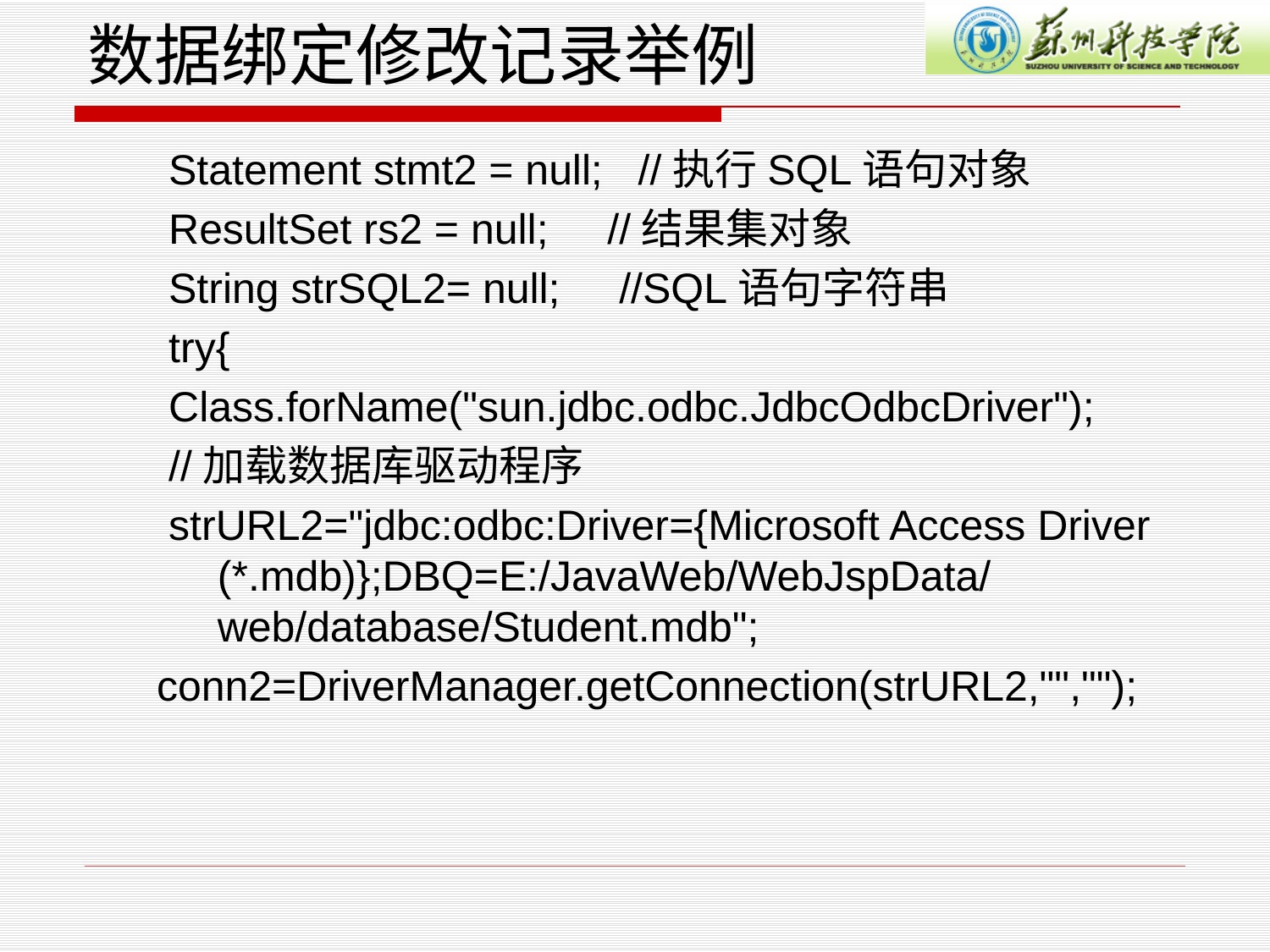

# 数据绑定修改记录举例
 Statement stmt2 = null;   //执行SQL语句对象
 ResultSet rs2 = null;     //结果集对象
 String strSQL2= null;     //SQL语句字符串
 try{
 Class.forName("sun.jdbc.odbc.JdbcOdbcDriver");
 //加载数据库驱动程序
 strURL2="jdbc:odbc:Driver={Microsoft Access Driver (*.mdb)};DBQ=E:/JavaWeb/WebJspData/ web/database/Student.mdb";
conn2=DriverManager.getConnection(strURL2,"","");